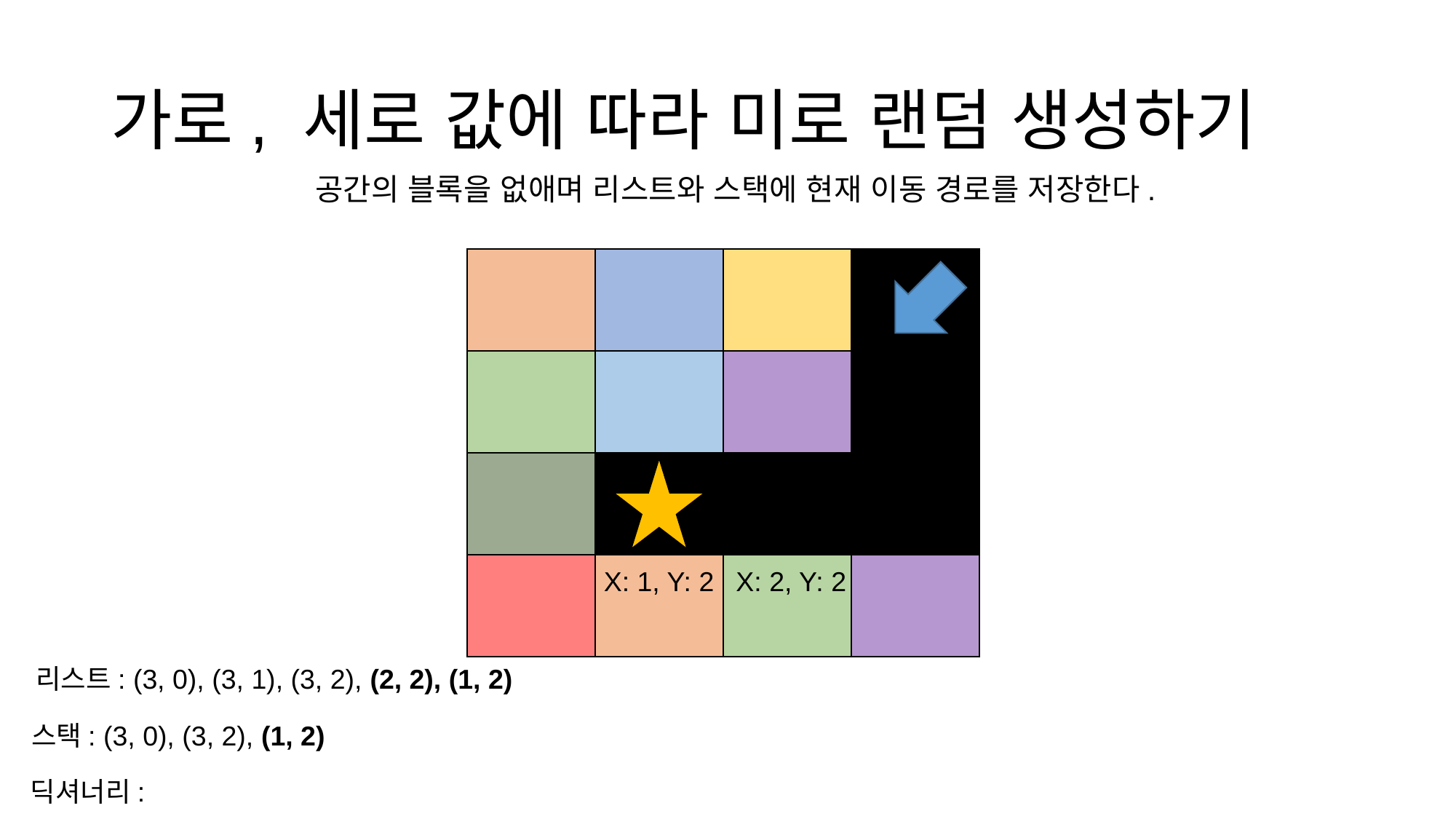

# 가로, 세로 값에 따라 미로 랜덤 생성하기
공간의 블록을 없애며 리스트와 스택에 현재 이동 경로를 저장한다.

X: 1, Y: 2
X: 2, Y: 2
리스트: (3, 0), (3, 1), (3, 2), (2, 2), (1, 2)
스택: (3, 0), (3, 2), (1, 2)
딕셔너리: